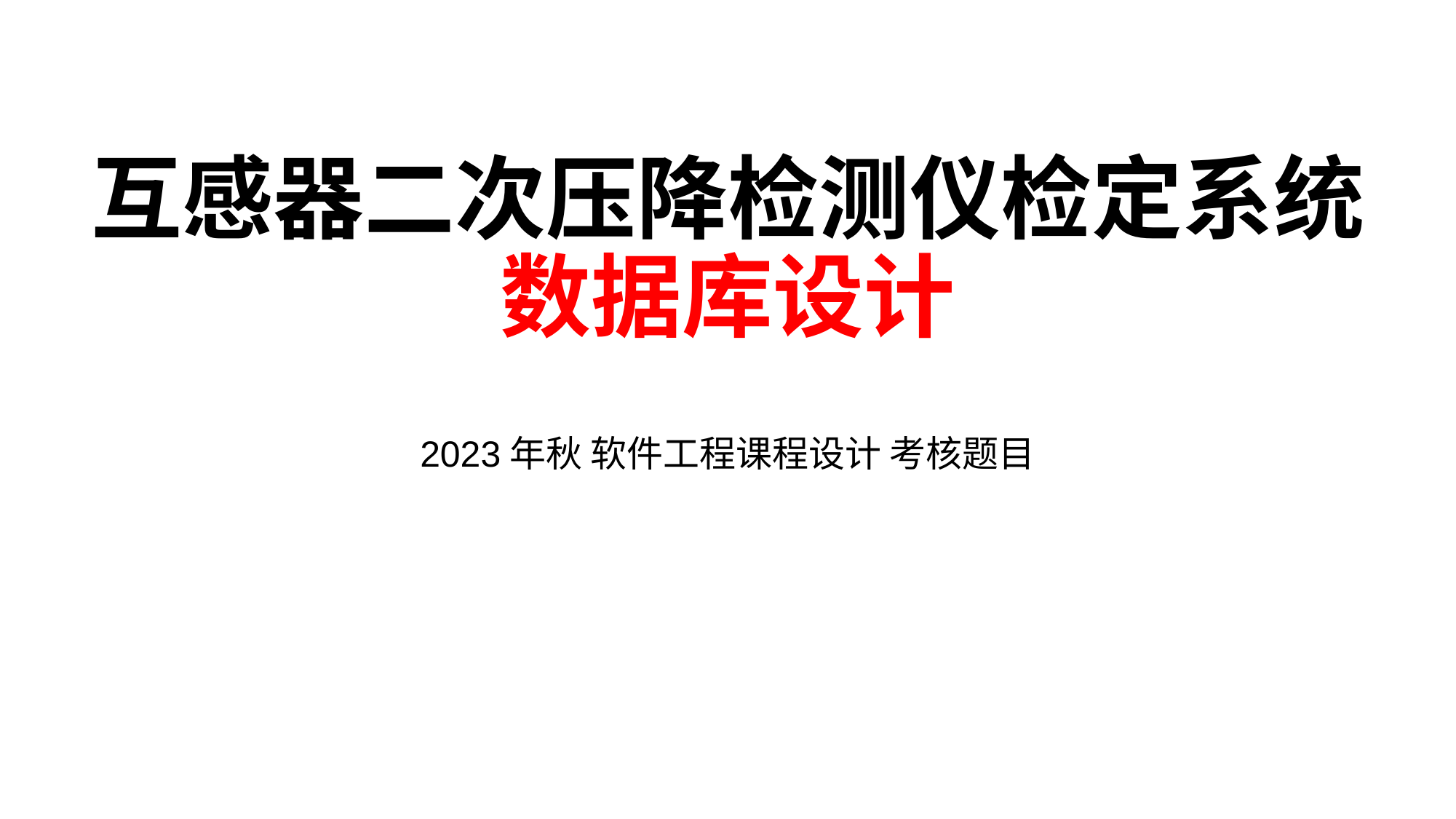

# 互感器二次压降检测仪检定系统数据库设计
2023年秋 软件工程课程设计 考核题目